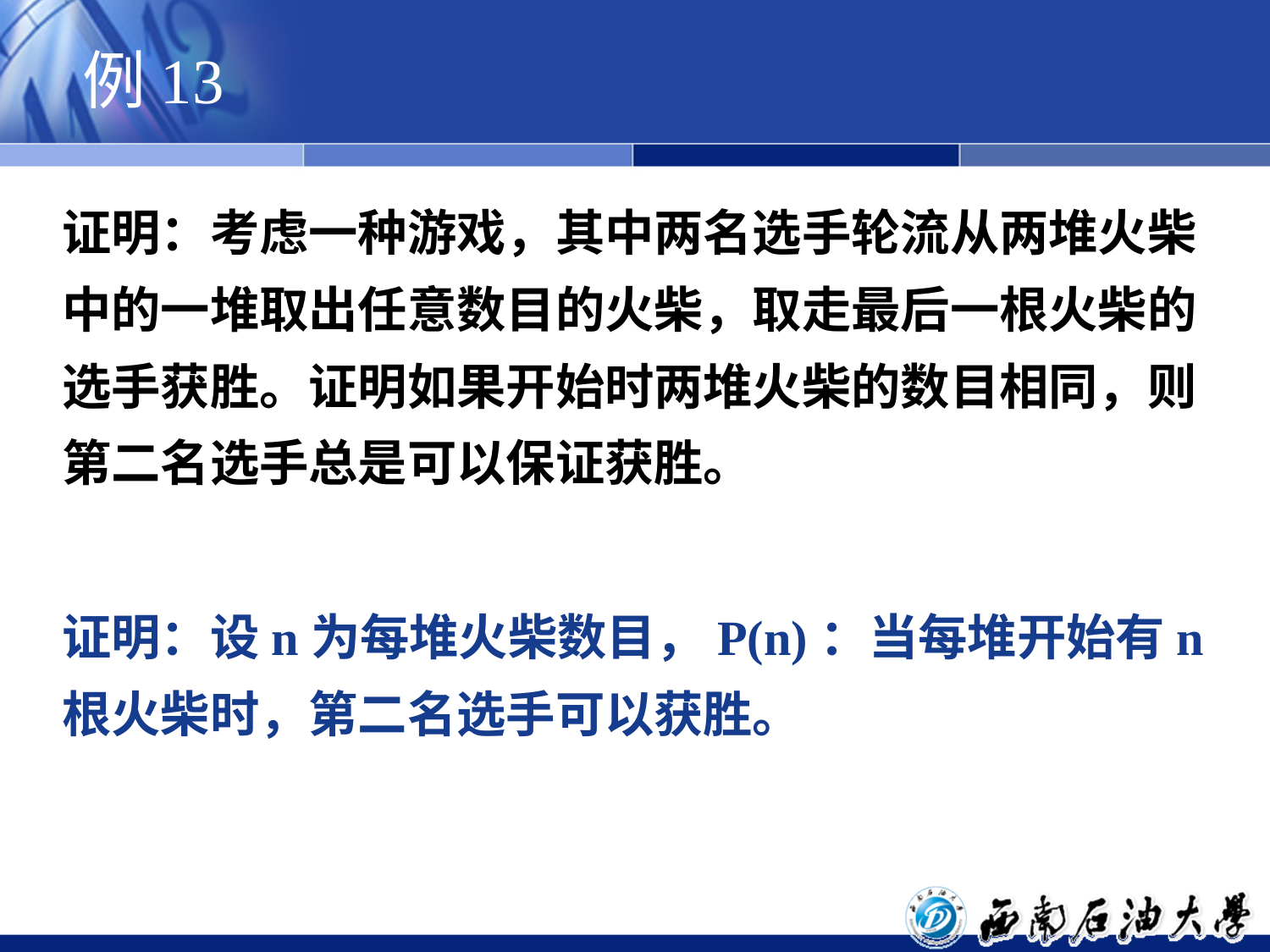

# 例13
证明：考虑一种游戏，其中两名选手轮流从两堆火柴中的一堆取出任意数目的火柴，取走最后一根火柴的选手获胜。证明如果开始时两堆火柴的数目相同，则第二名选手总是可以保证获胜。

证明：设n为每堆火柴数目，P(n)：当每堆开始有n根火柴时，第二名选手可以获胜。